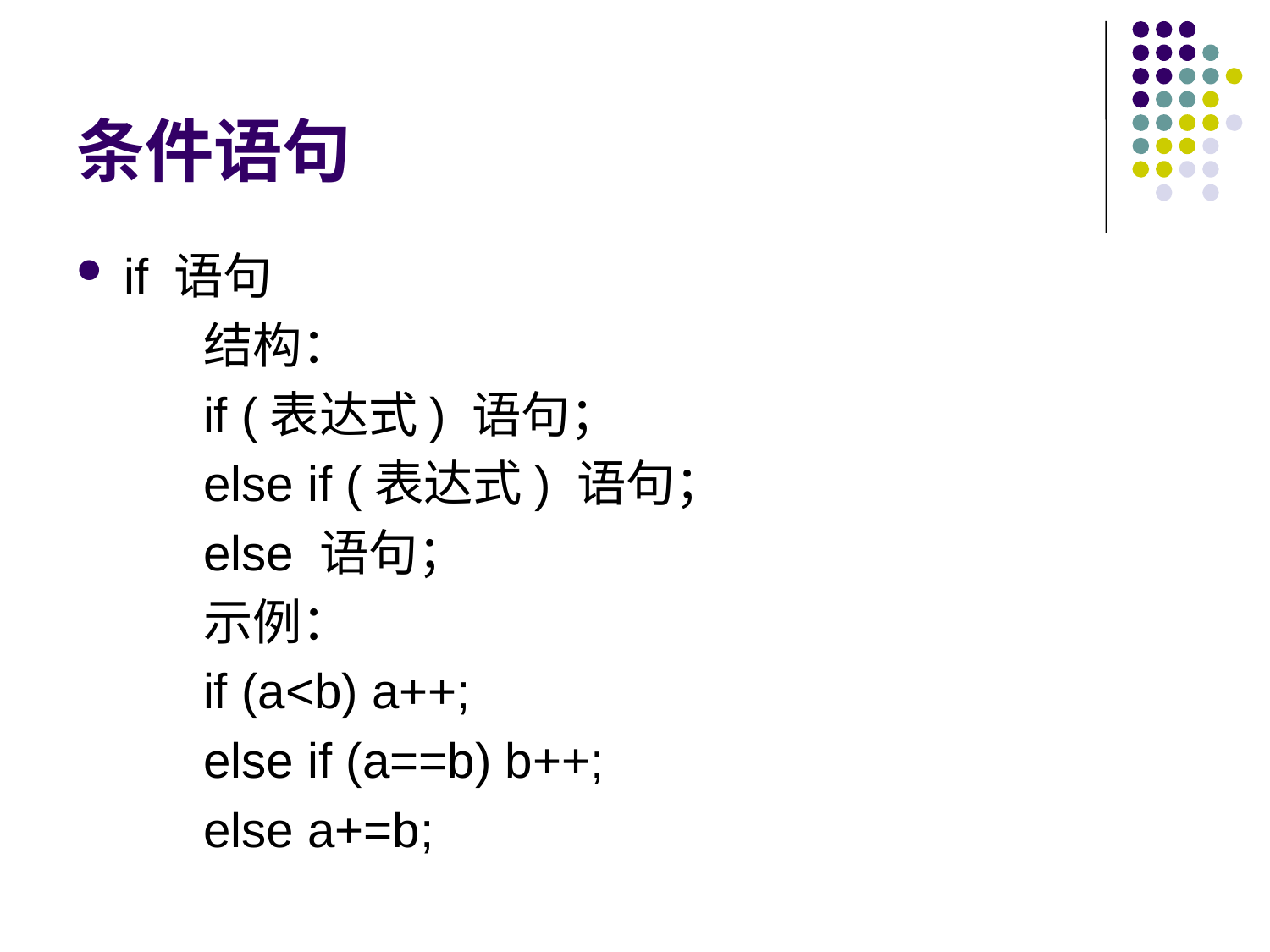

# 条件语句
if 语句
	结构：
	if (表达式) 语句；
	else if (表达式) 语句；
	else 语句；
	示例：
	if (a<b) a++;
	else if (a==b) b++;
	else a+=b;